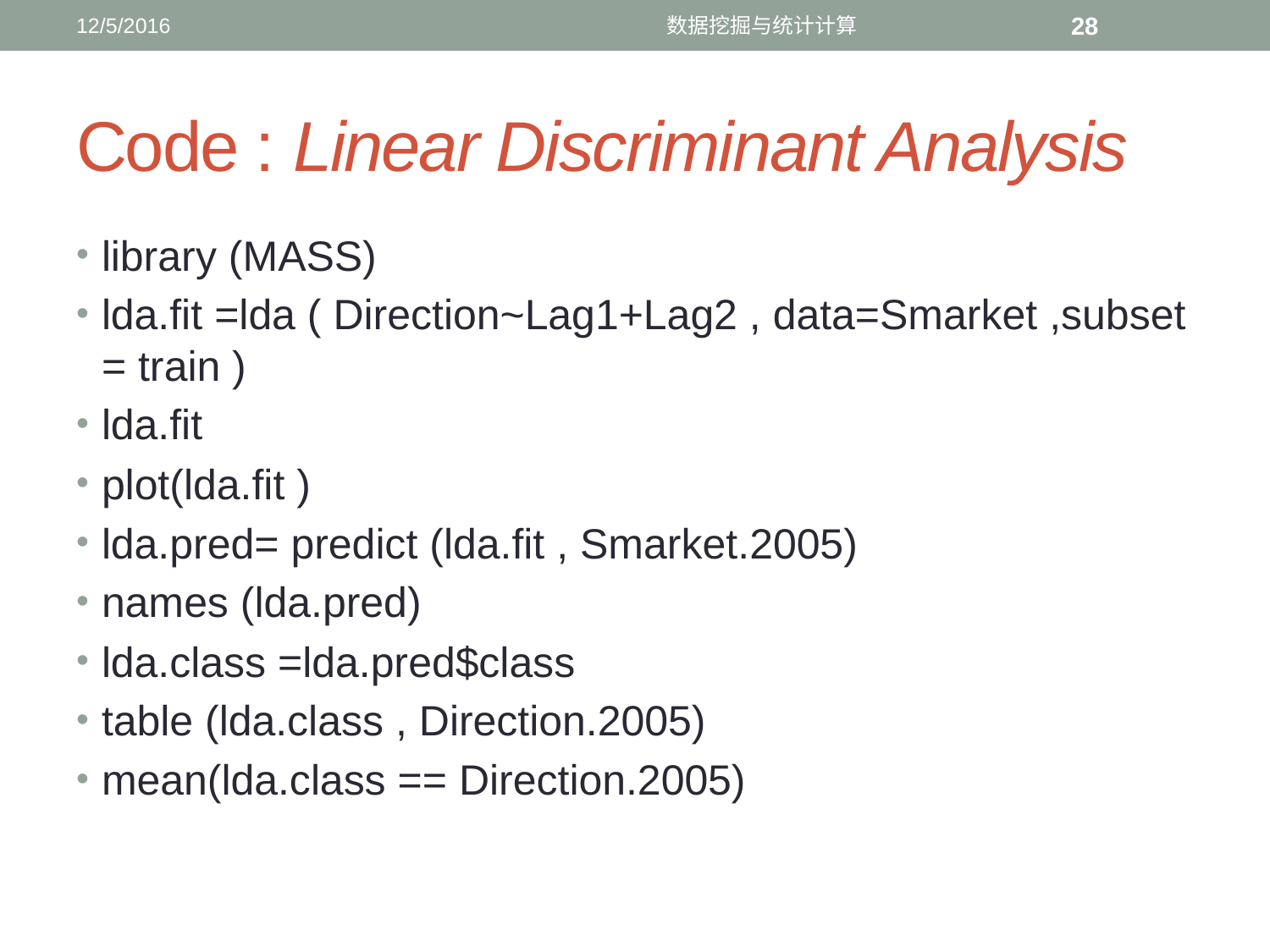

12/5/2016
数据挖掘与统计计算
28
# Code : Linear Discriminant Analysis
library (MASS)
lda.fit =lda ( Direction~Lag1+Lag2 , data=Smarket ,subset = train )
lda.fit
plot(lda.fit )
lda.pred= predict (lda.fit , Smarket.2005)
names (lda.pred)
lda.class =lda.pred$class
table (lda.class , Direction.2005)
mean(lda.class == Direction.2005)